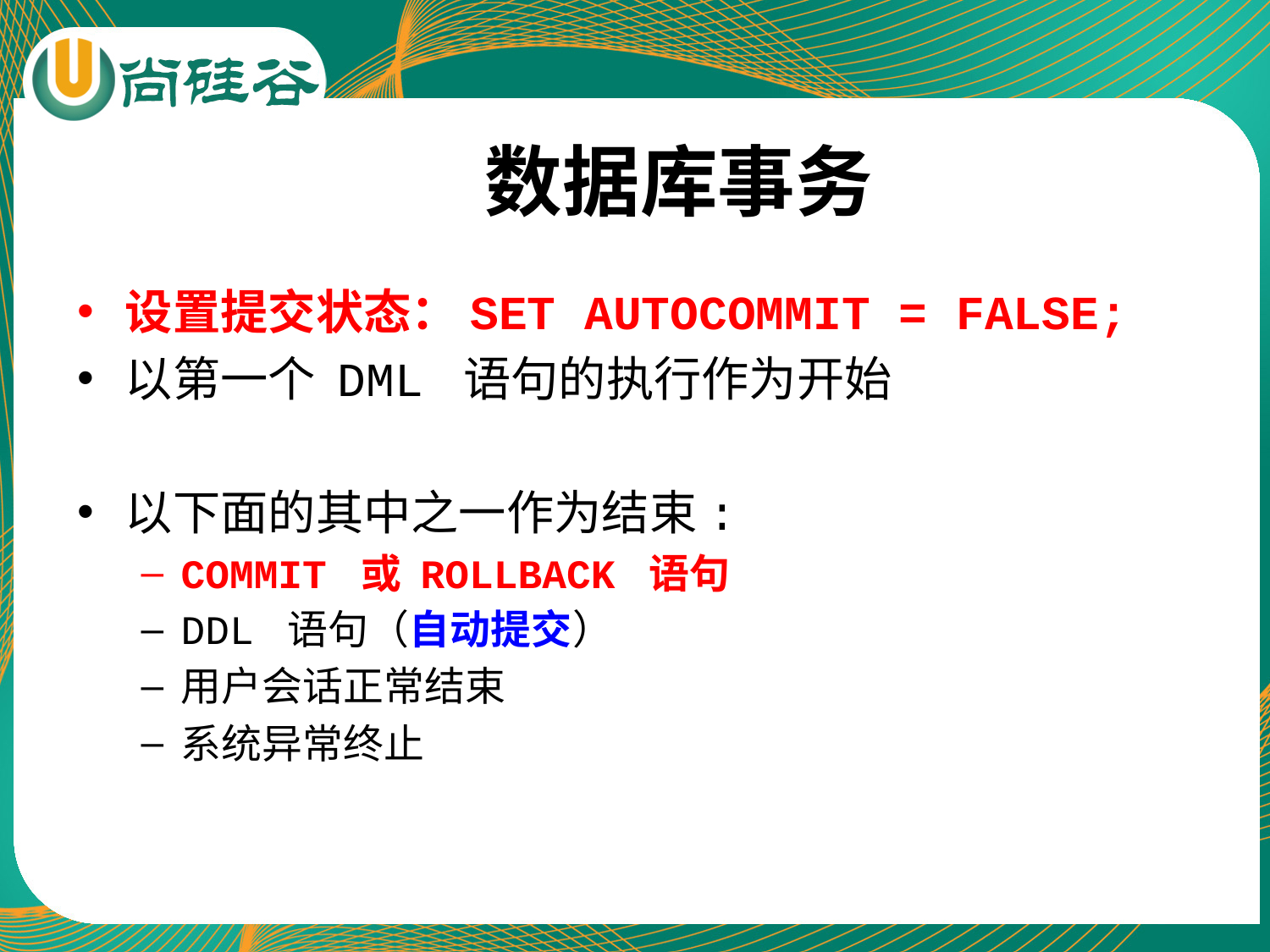

# 数据库事务
设置提交状态：SET AUTOCOMMIT = FALSE;
以第一个 DML 语句的执行作为开始

以下面的其中之一作为结束:
COMMIT 或 ROLLBACK 语句
DDL 语句（自动提交）
用户会话正常结束
系统异常终止